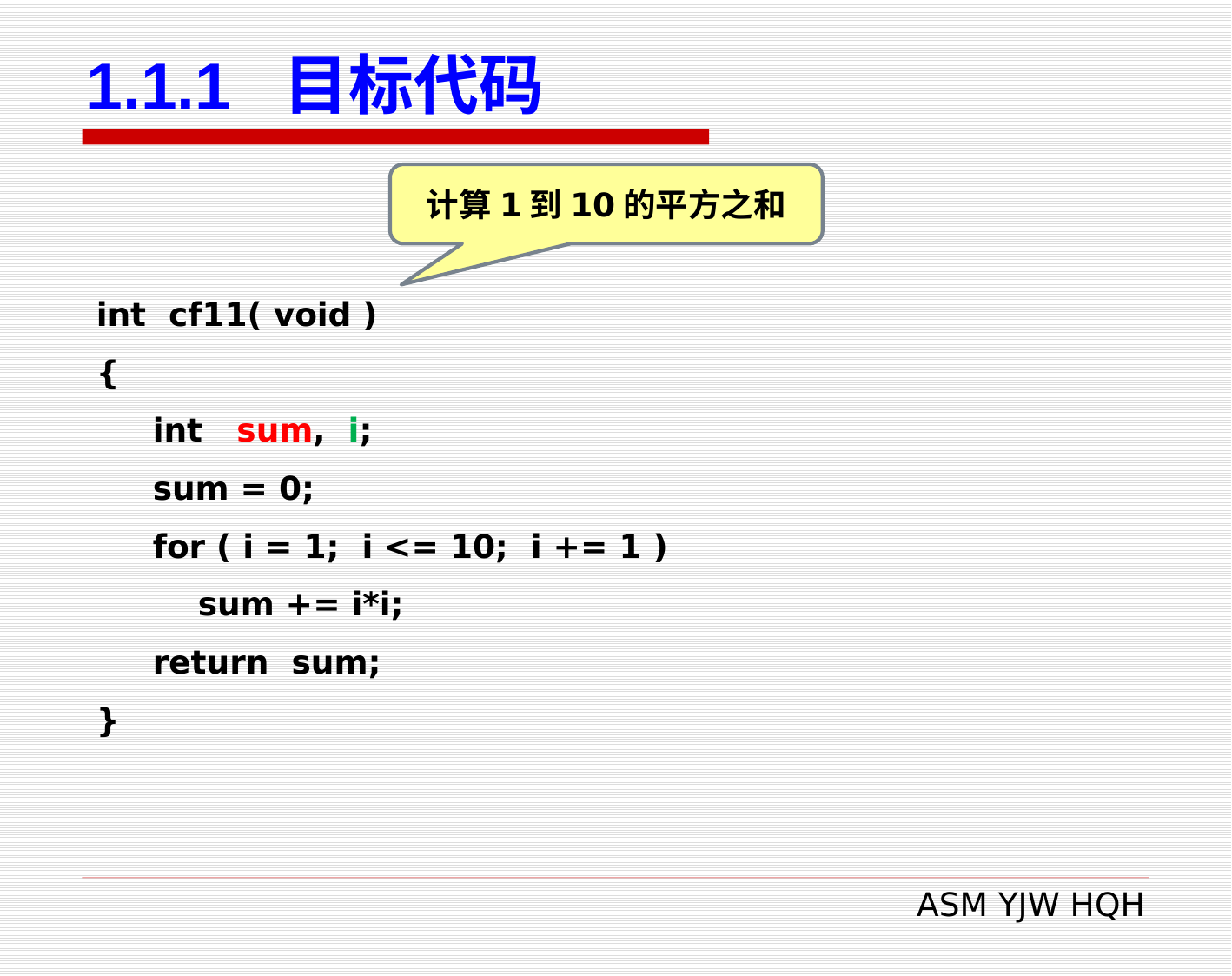

# 1.1.1  目标代码
计算1到10的平方之和
int  cf11( void )
{
     int   sum,  i;
     sum = 0;
     for ( i = 1;  i <= 10;  i += 1 )
         sum += i*i;
     return  sum;
}